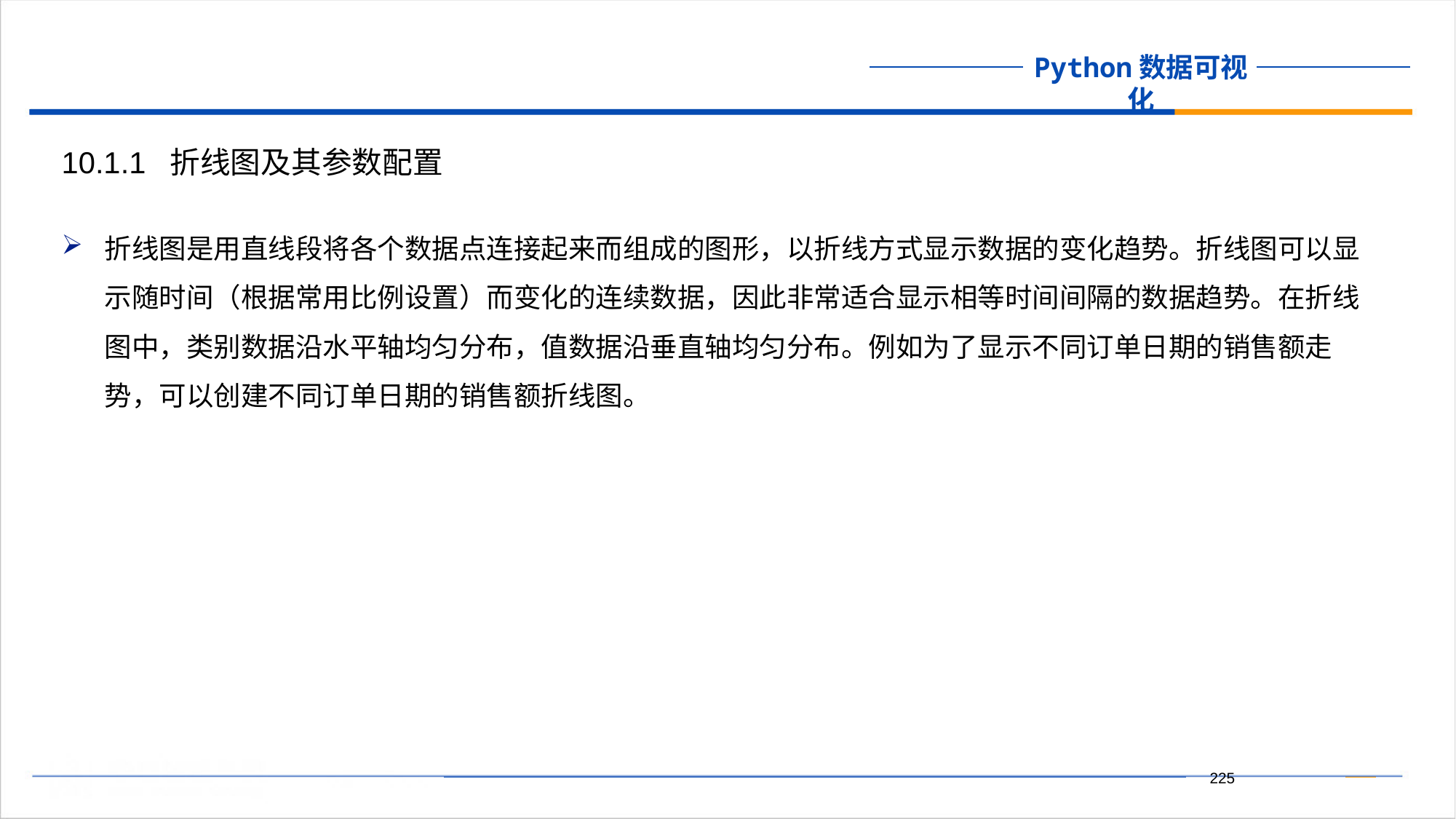

10.1.1  折线图及其参数配置
折线图是用直线段将各个数据点连接起来而组成的图形，以折线方式显示数据的变化趋势。折线图可以显示随时间（根据常用比例设置）而变化的连续数据，因此非常适合显示相等时间间隔的数据趋势。在折线图中，类别数据沿水平轴均匀分布，值数据沿垂直轴均匀分布。例如为了显示不同订单日期的销售额走势，可以创建不同订单日期的销售额折线图。